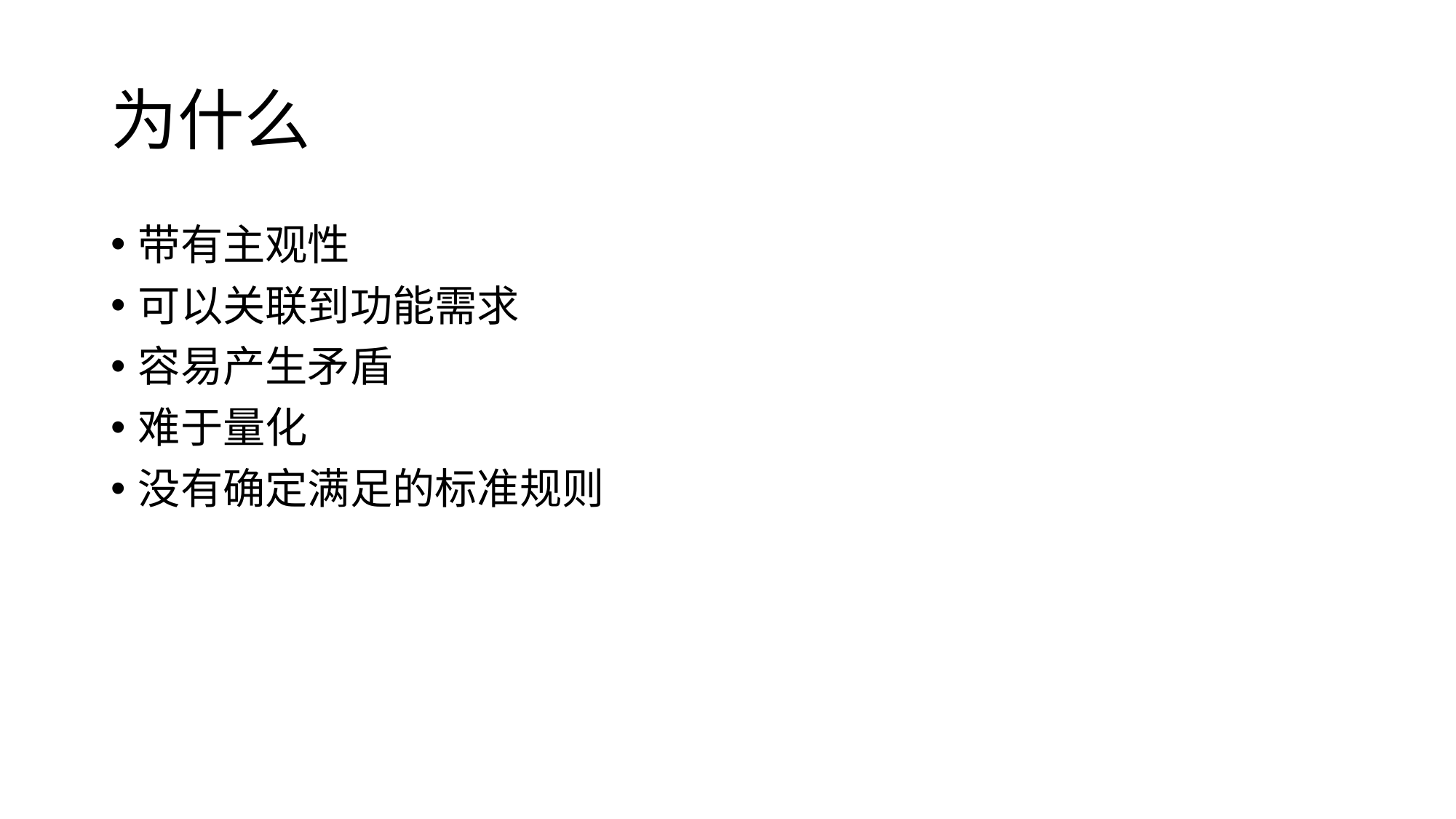

# 为什么
带有主观性
可以关联到功能需求
容易产生矛盾
难于量化
没有确定满足的标准规则